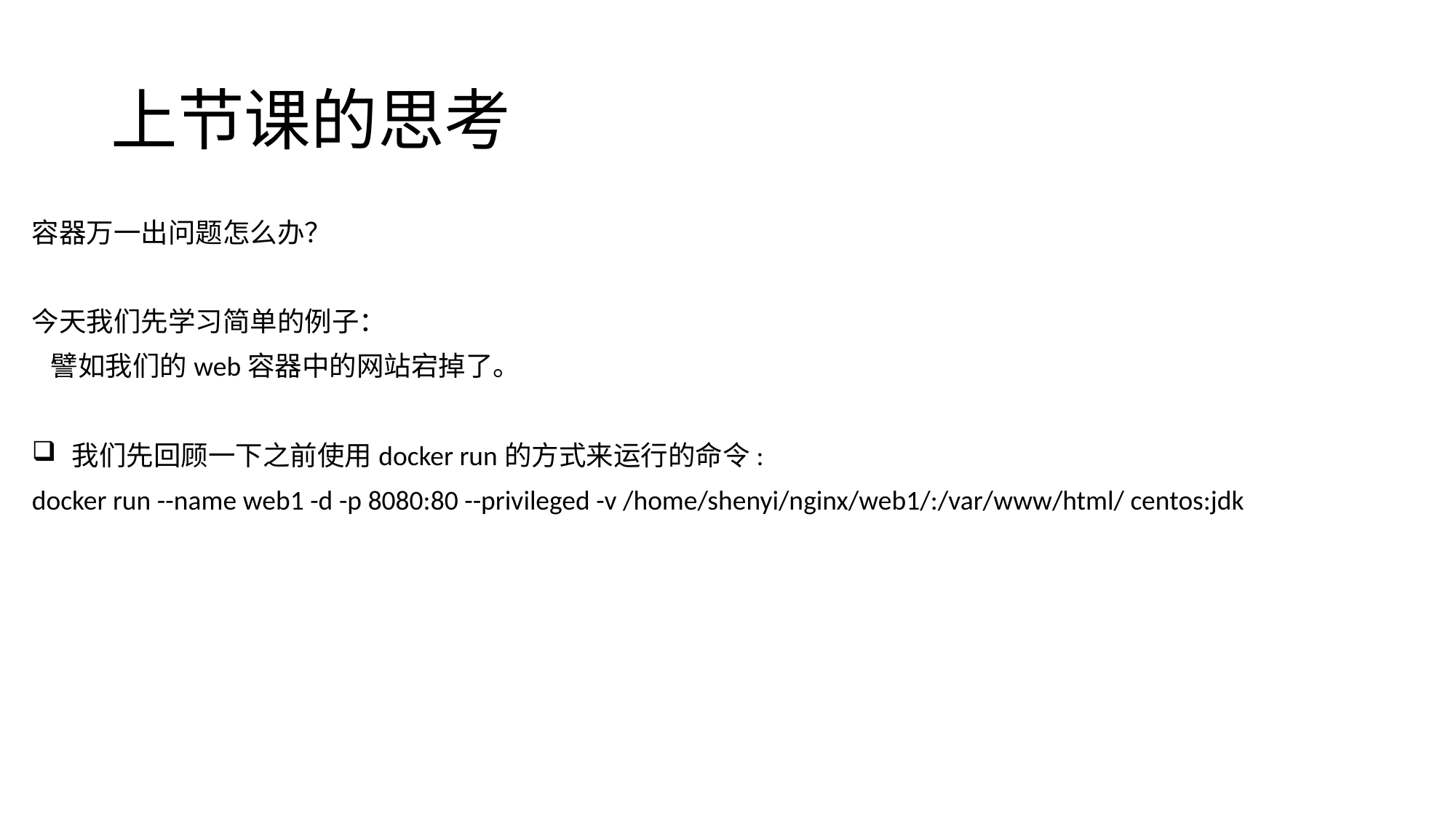

# 上节课的思考
容器万一出问题怎么办？

今天我们先学习简单的例子：
  譬如我们的web容器中的网站宕掉了。

 我们先回顾一下之前使用docker run的方式来运行的命令:
docker run --name web1 -d -p 8080:80 --privileged -v /home/shenyi/nginx/web1/:/var/www/html/ centos:jdk